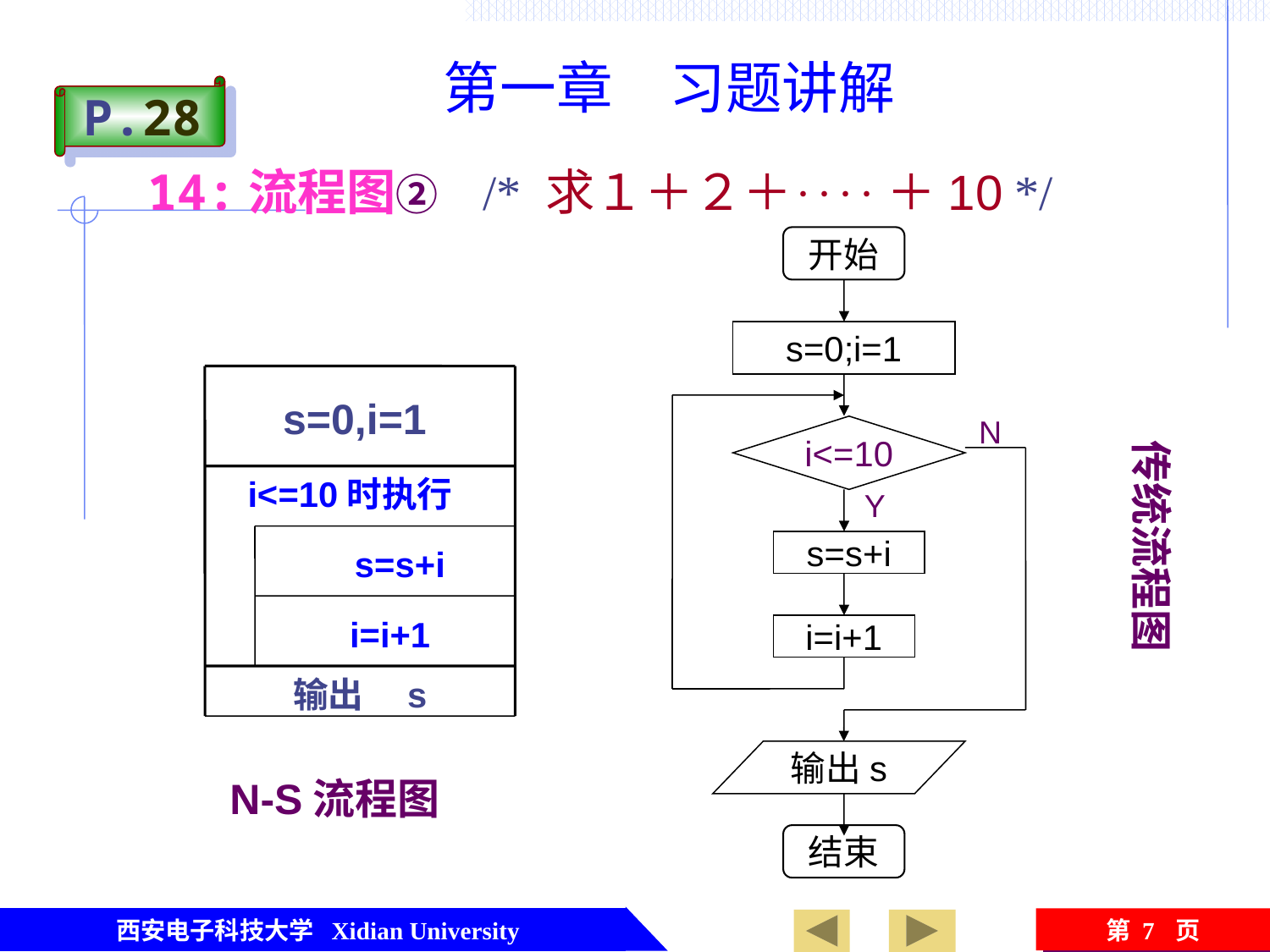

第一章　习题讲解
P.28
14:流程图②   /* 求１＋２＋‥‥ ＋10 */
开始

s=0;i=1

N
i<=10

Y

s=s+i

i=i+1

输出s

结束

s=0,i=1

i<=10时执行

s=s+i

i=i+1

输出　s

传统流程图
N-S流程图

西安电子科技大学  Xidian University
第 7 页